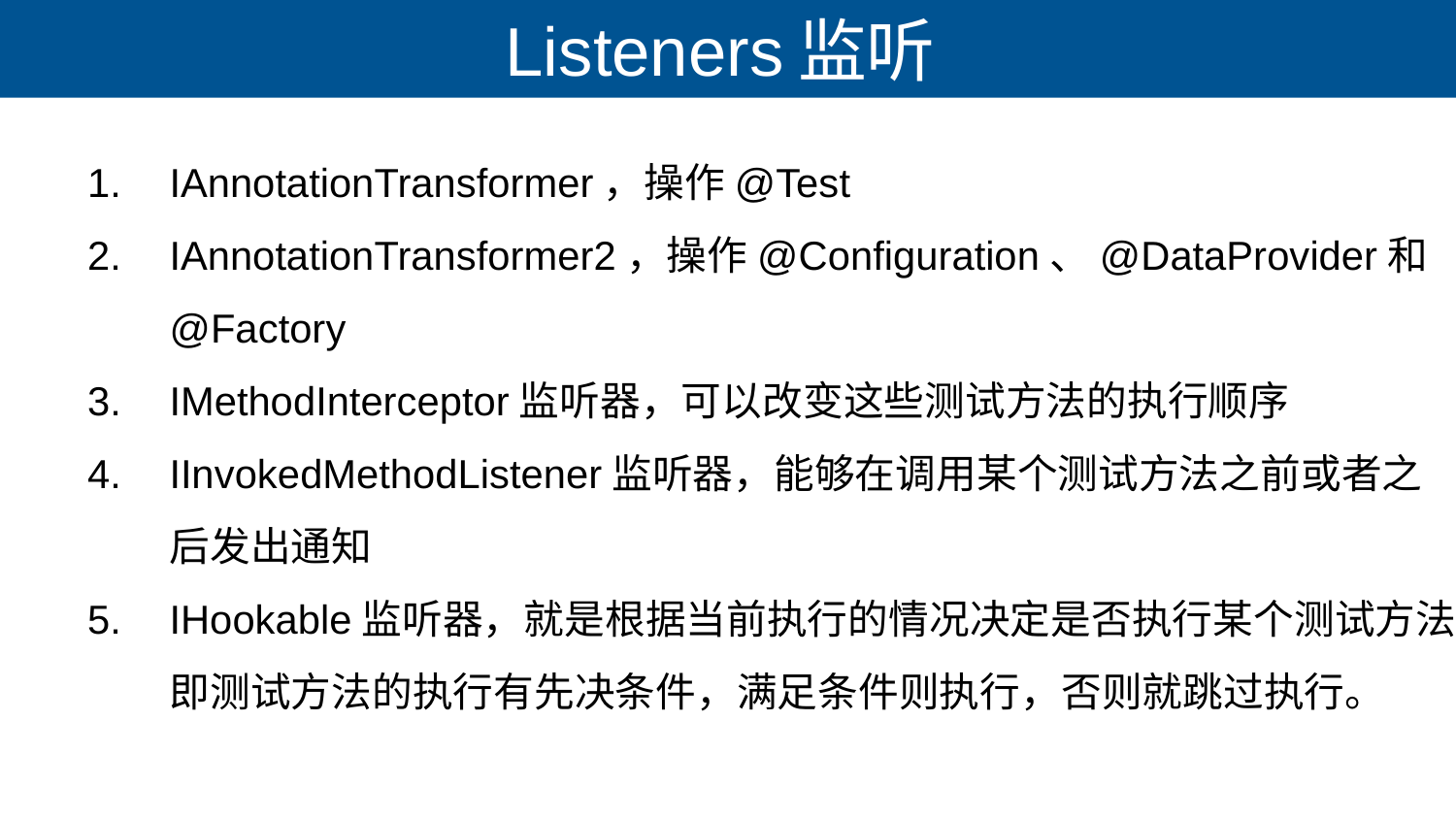

# Listeners监听
IAnnotationTransformer，操作@Test
IAnnotationTransformer2，操作@Configuration、@DataProvider和@Factory
IMethodInterceptor监听器，可以改变这些测试方法的执行顺序
IInvokedMethodListener监听器，能够在调用某个测试方法之前或者之后发出通知
IHookable监听器，就是根据当前执行的情况决定是否执行某个测试方法。即测试方法的执行有先决条件，满足条件则执行，否则就跳过执行。